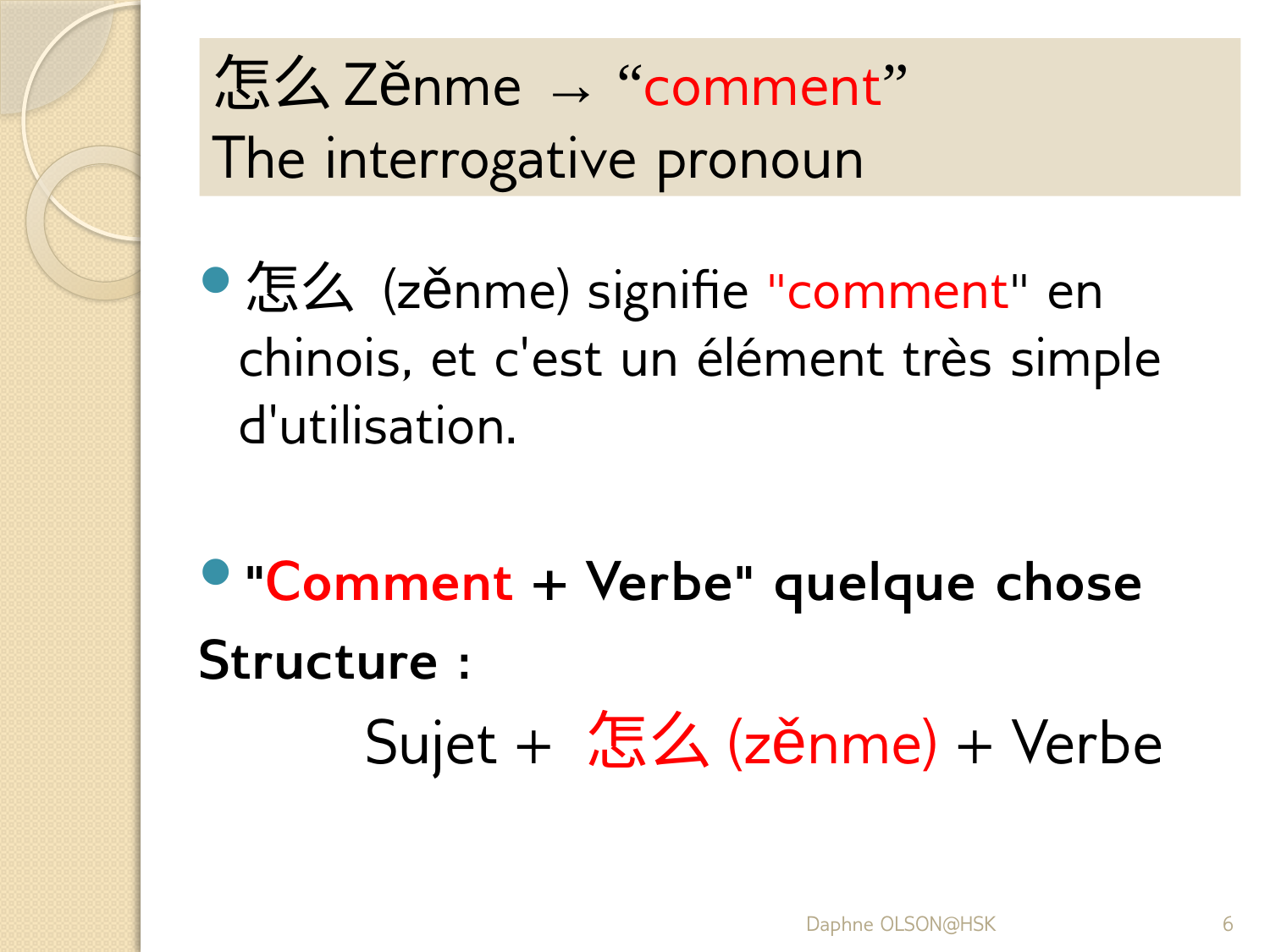

# 怎么Zěnme → “comment” The interrogative pronoun
怎么 (zěnme) signifie "comment" en chinois, et c'est un élément très simple d'utilisation.

"Comment + Verbe" quelque chose
Structure :
		Sujet + 怎么(zěnme) + Verbe

Daphne OLSON@HSK
6